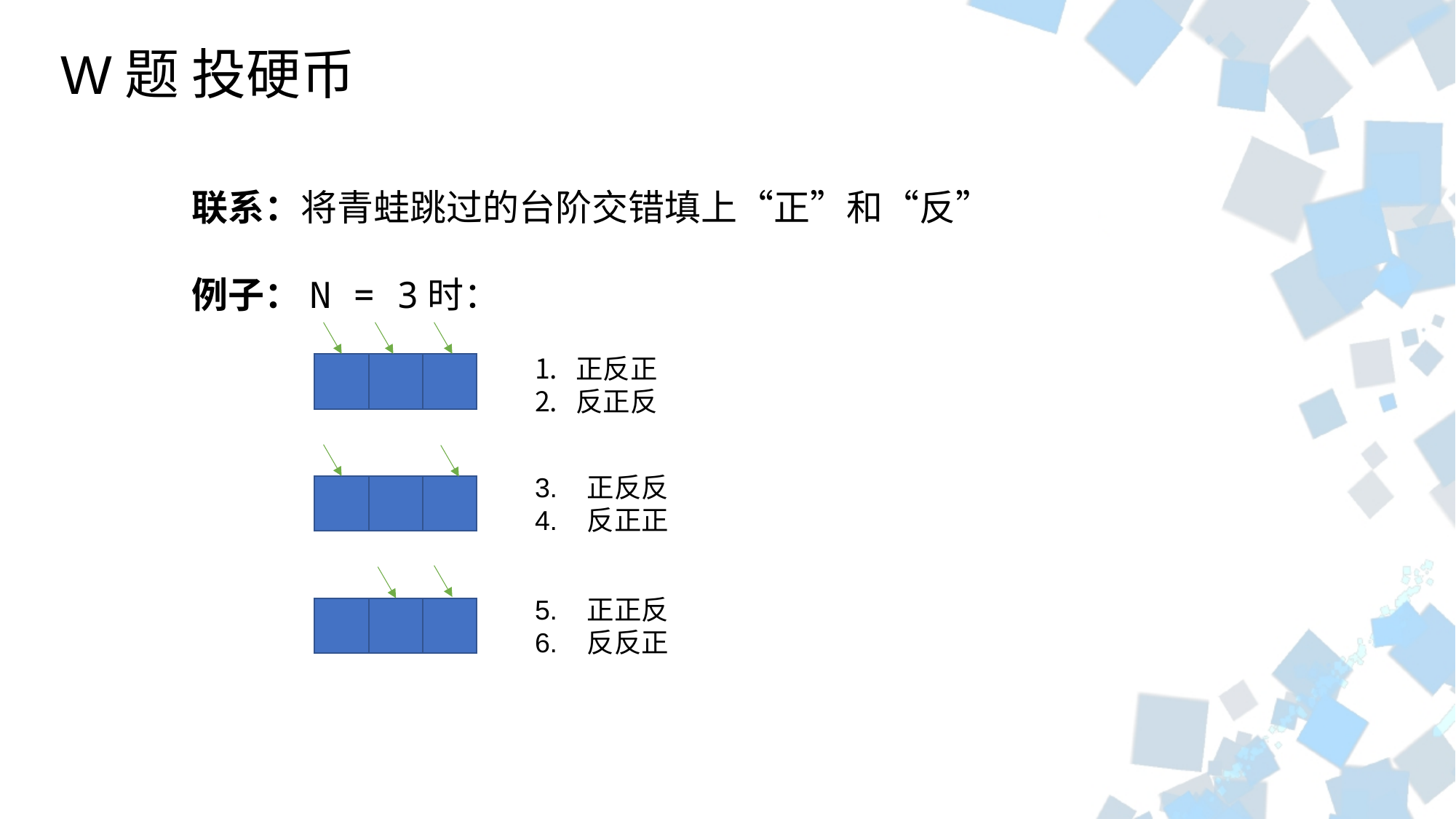

W题 投硬币
联系：将青蛙跳过的台阶交错填上“正”和“反”

例子：N = 3时：
正反正
反正反

3.   正反反
4.   反正正

5.   正正反
6.   反反正